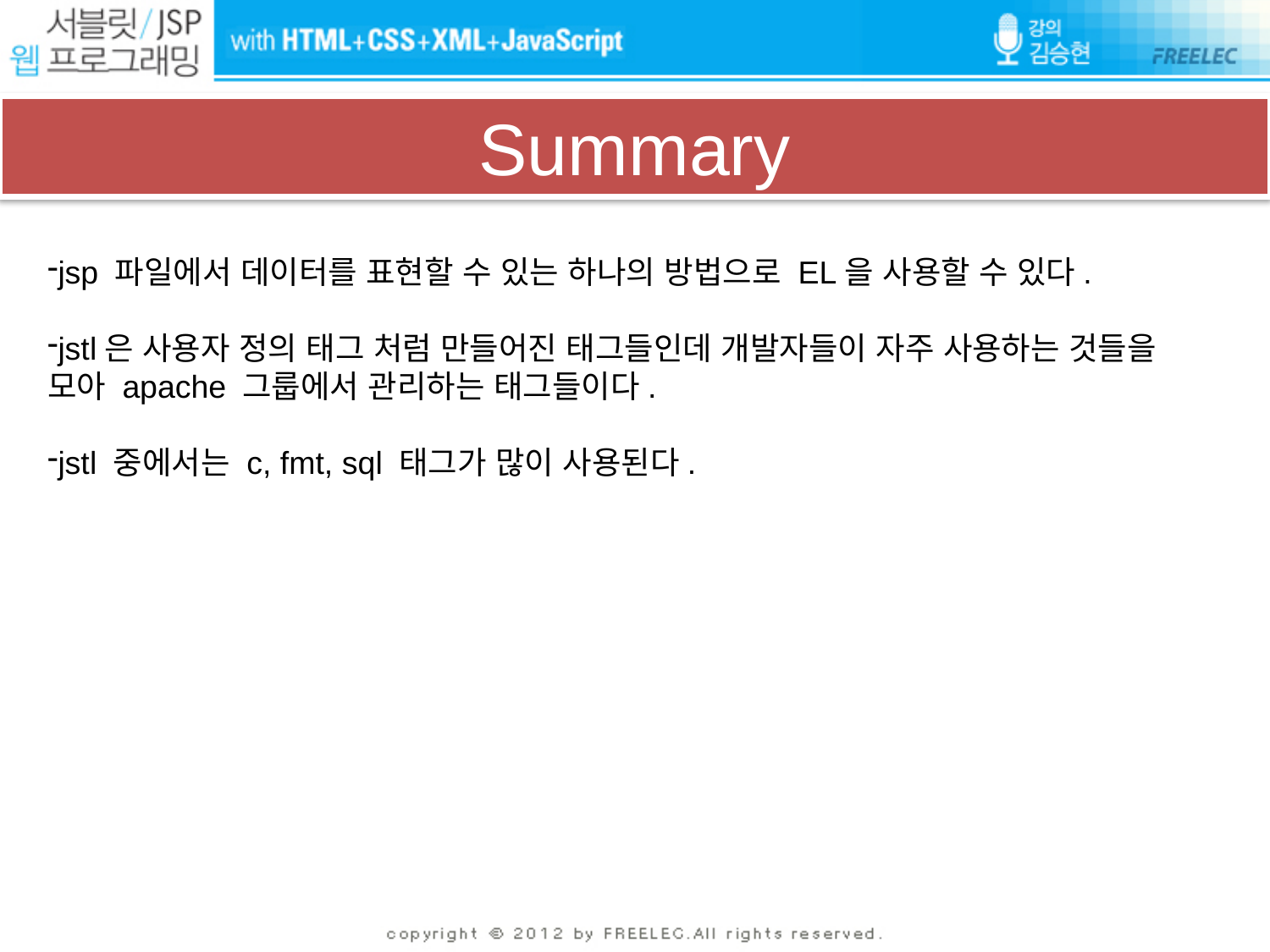

# Summary
jsp 파일에서 데이터를 표현할 수 있는 하나의 방법으로 EL을 사용할 수 있다.

jstl은 사용자 정의 태그 처럼 만들어진 태그들인데 개발자들이 자주 사용하는 것들을 모아 apache 그룹에서 관리하는 태그들이다.

jstl 중에서는 c, fmt, sql 태그가 많이 사용된다.